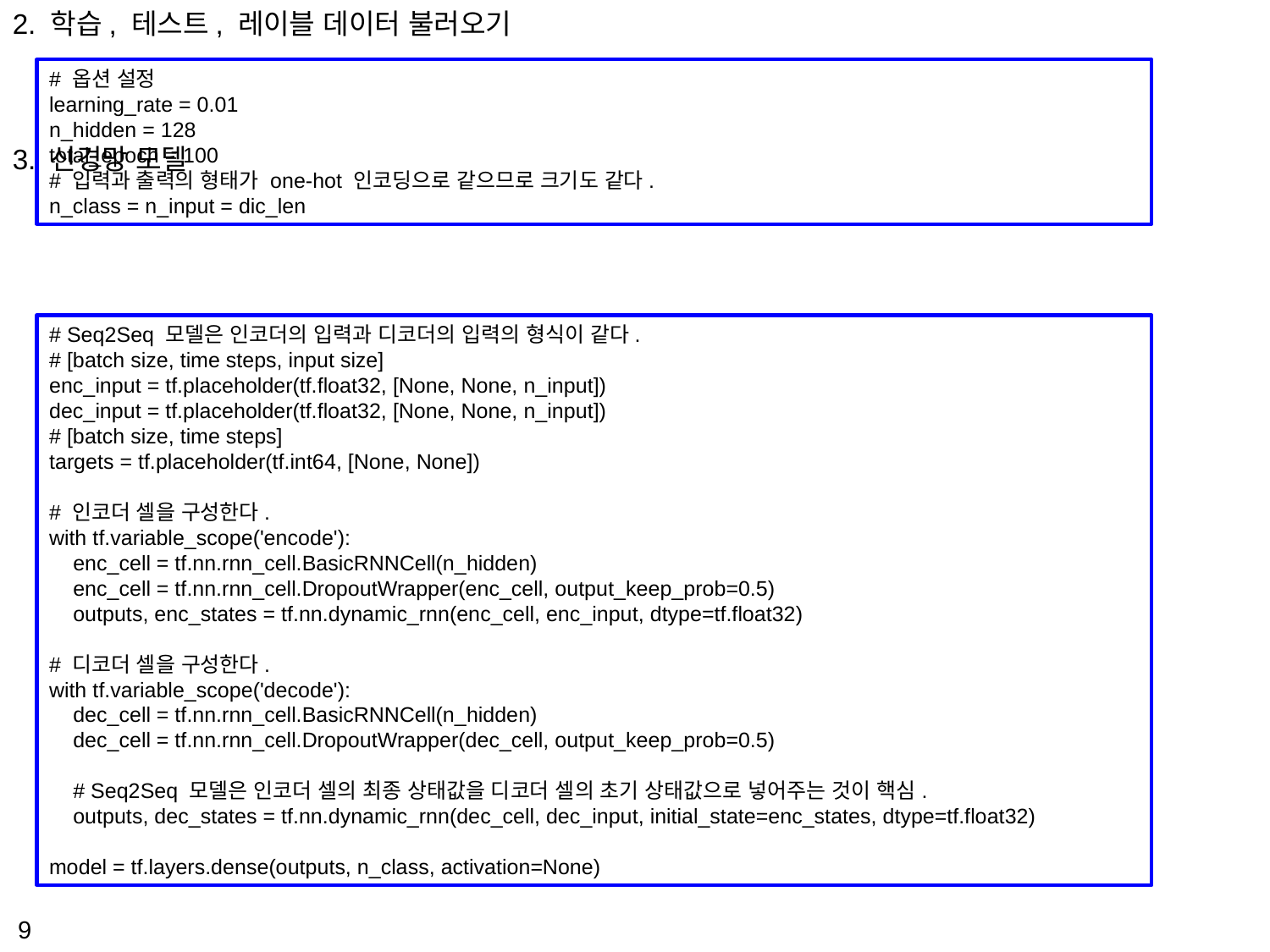

2. 학습, 테스트, 레이블 데이터 불러오기

3. 신경망 모델

# 옵션 설정
learning_rate = 0.01
n_hidden = 128
total_epoch = 100
# 입력과 출력의 형태가 one-hot 인코딩으로 같으므로 크기도 같다.
n_class = n_input = dic_len
# Seq2Seq 모델은 인코더의 입력과 디코더의 입력의 형식이 같다.
# [batch size, time steps, input size]
enc_input = tf.placeholder(tf.float32, [None, None, n_input])
dec_input = tf.placeholder(tf.float32, [None, None, n_input])
# [batch size, time steps]
targets = tf.placeholder(tf.int64, [None, None])

# 인코더 셀을 구성한다.
with tf.variable_scope('encode'):
    enc_cell = tf.nn.rnn_cell.BasicRNNCell(n_hidden)
    enc_cell = tf.nn.rnn_cell.DropoutWrapper(enc_cell, output_keep_prob=0.5)
    outputs, enc_states = tf.nn.dynamic_rnn(enc_cell, enc_input, dtype=tf.float32)

# 디코더 셀을 구성한다.
with tf.variable_scope('decode'):
    dec_cell = tf.nn.rnn_cell.BasicRNNCell(n_hidden)
    dec_cell = tf.nn.rnn_cell.DropoutWrapper(dec_cell, output_keep_prob=0.5)

    # Seq2Seq 모델은 인코더 셀의 최종 상태값을 디코더 셀의 초기 상태값으로 넣어주는 것이 핵심.
    outputs, dec_states = tf.nn.dynamic_rnn(dec_cell, dec_input, initial_state=enc_states, dtype=tf.float32)

model = tf.layers.dense(outputs, n_class, activation=None)
9